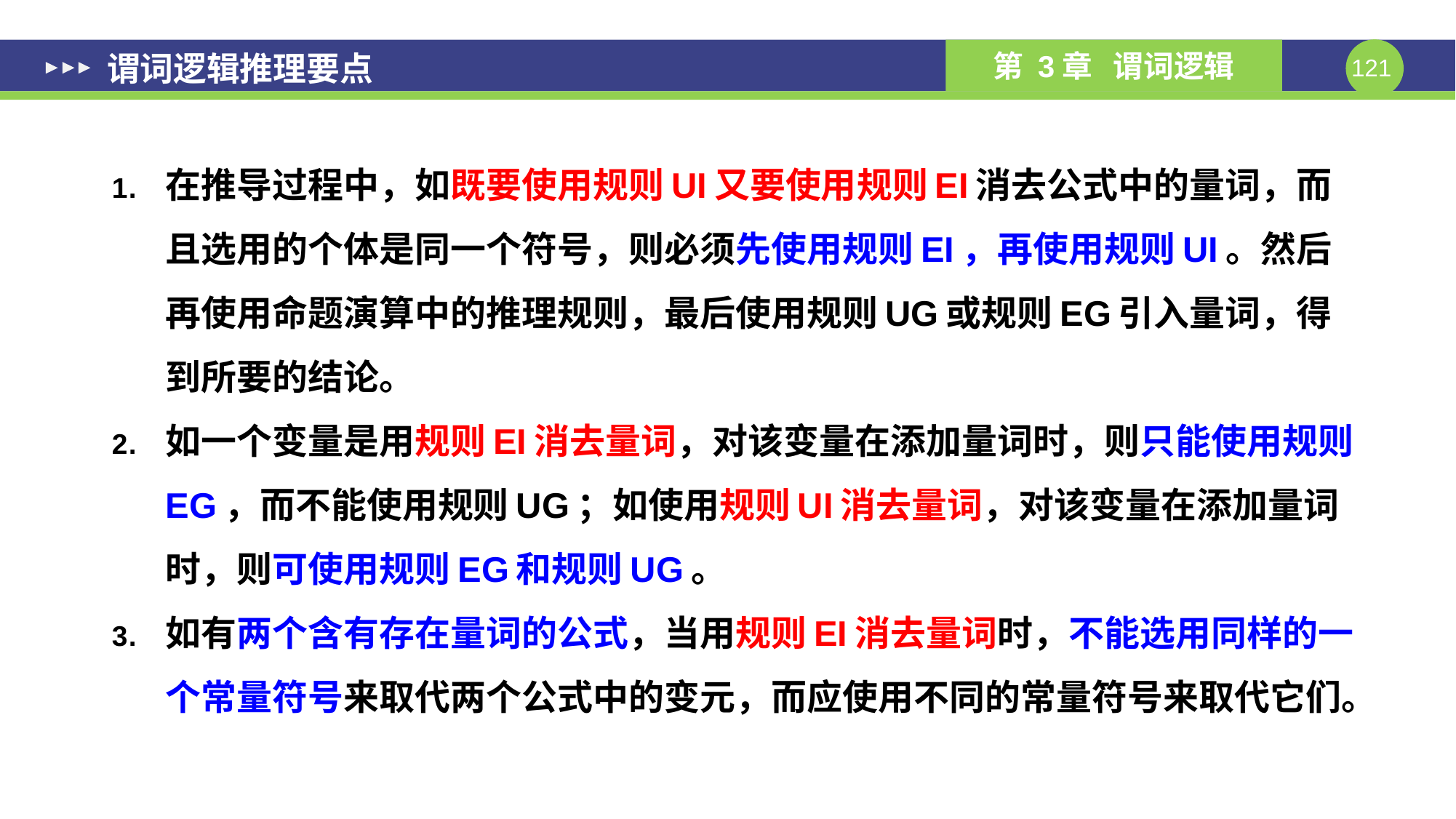

# 谓词逻辑推理要点
在推导过程中，如既要使用规则UI又要使用规则EI消去公式中的量词，而且选用的个体是同一个符号，则必须先使用规则EI，再使用规则UI。然后再使用命题演算中的推理规则，最后使用规则UG或规则EG引入量词，得到所要的结论。
如一个变量是用规则EI消去量词，对该变量在添加量词时，则只能使用规则EG，而不能使用规则UG；如使用规则UI消去量词，对该变量在添加量词时，则可使用规则EG和规则UG。
如有两个含有存在量词的公式，当用规则EI消去量词时，不能选用同样的一个常量符号来取代两个公式中的变元，而应使用不同的常量符号来取代它们。